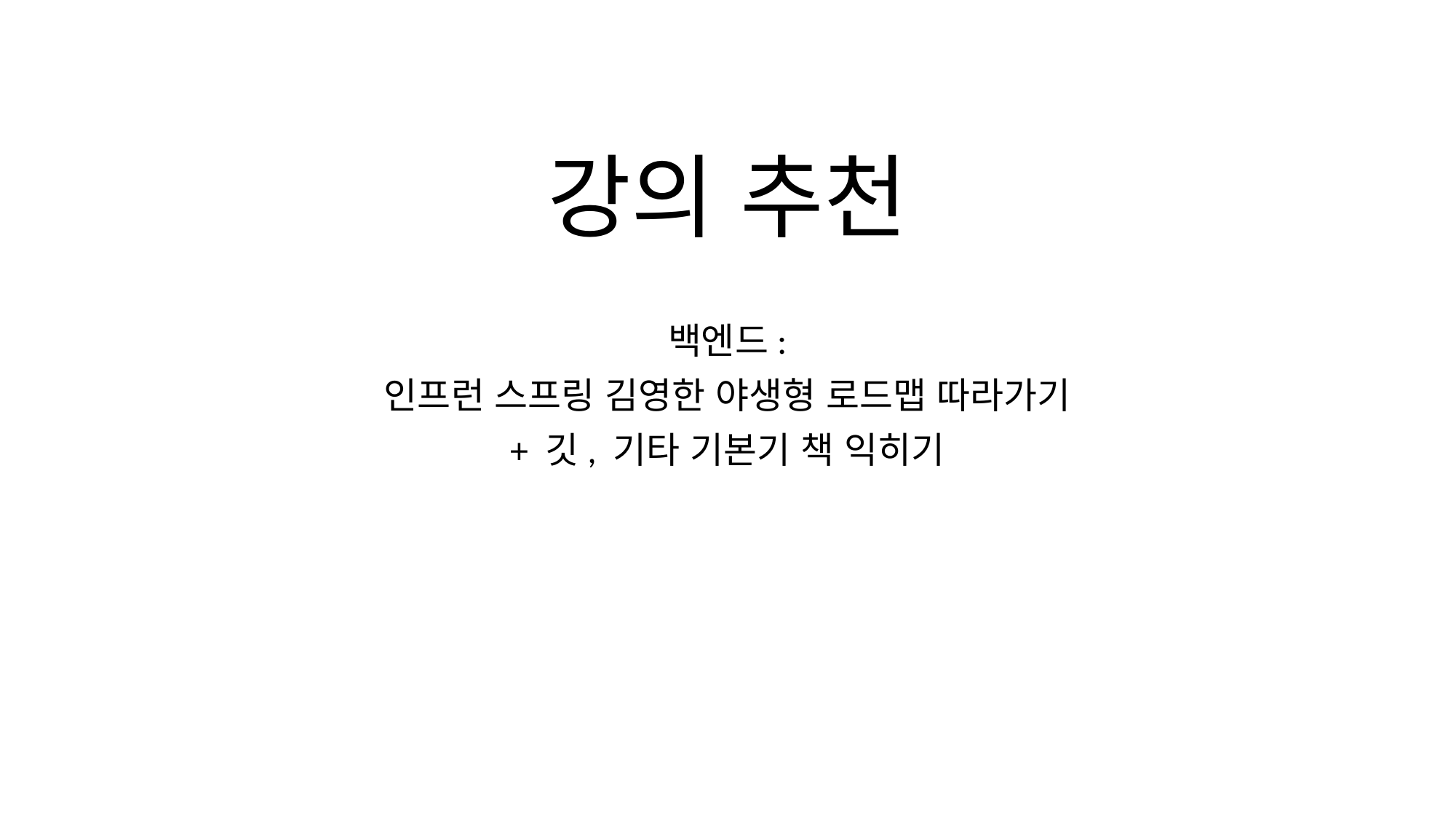

# 강의 추천
백엔드:
인프런 스프링 김영한 야생형 로드맵 따라가기
+ 깃, 기타 기본기 책 익히기